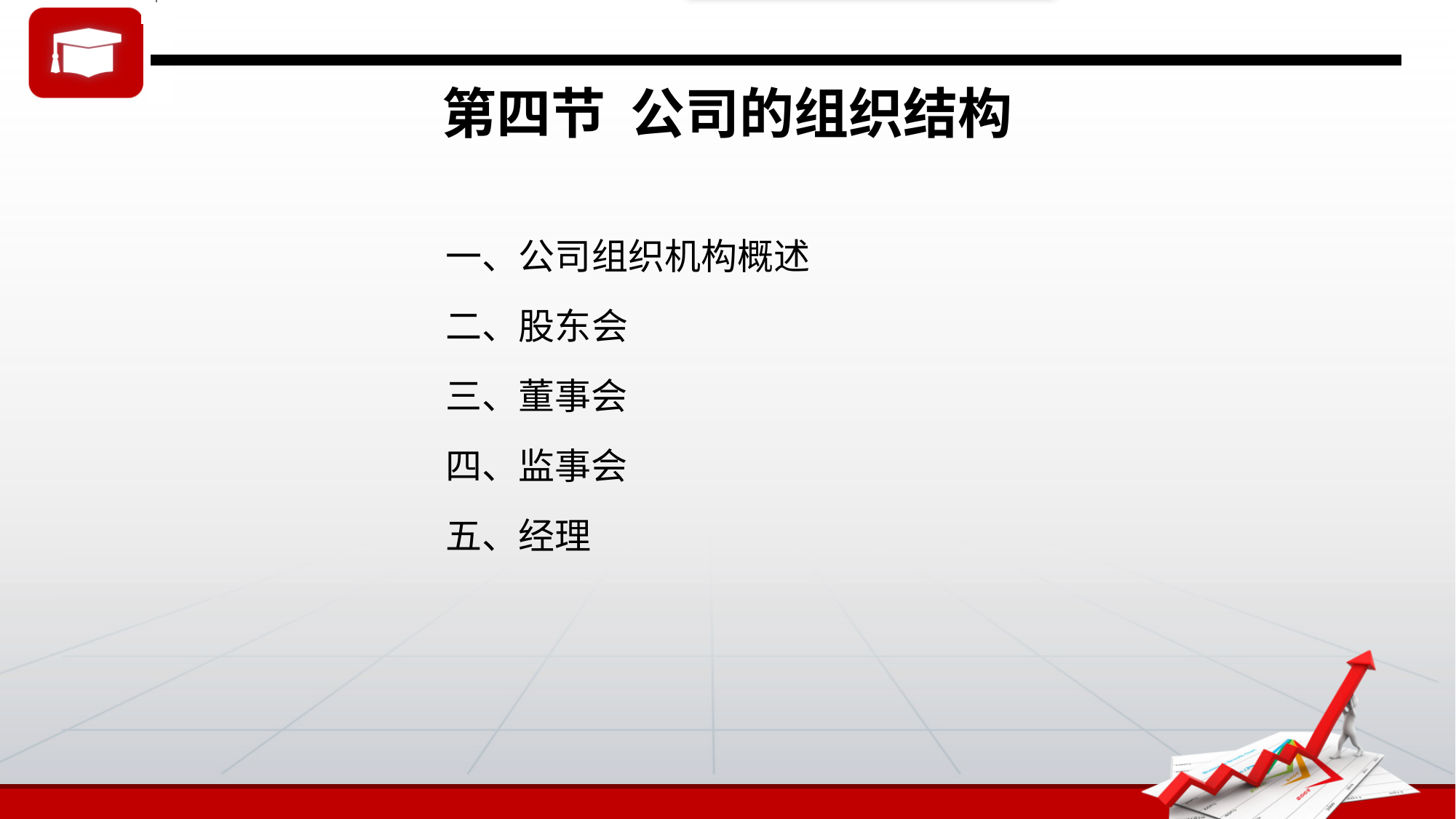

# 第四节  公司的组织结构
一、公司组织机构概述
二、股东会
三、董事会
四、监事会
五、经理